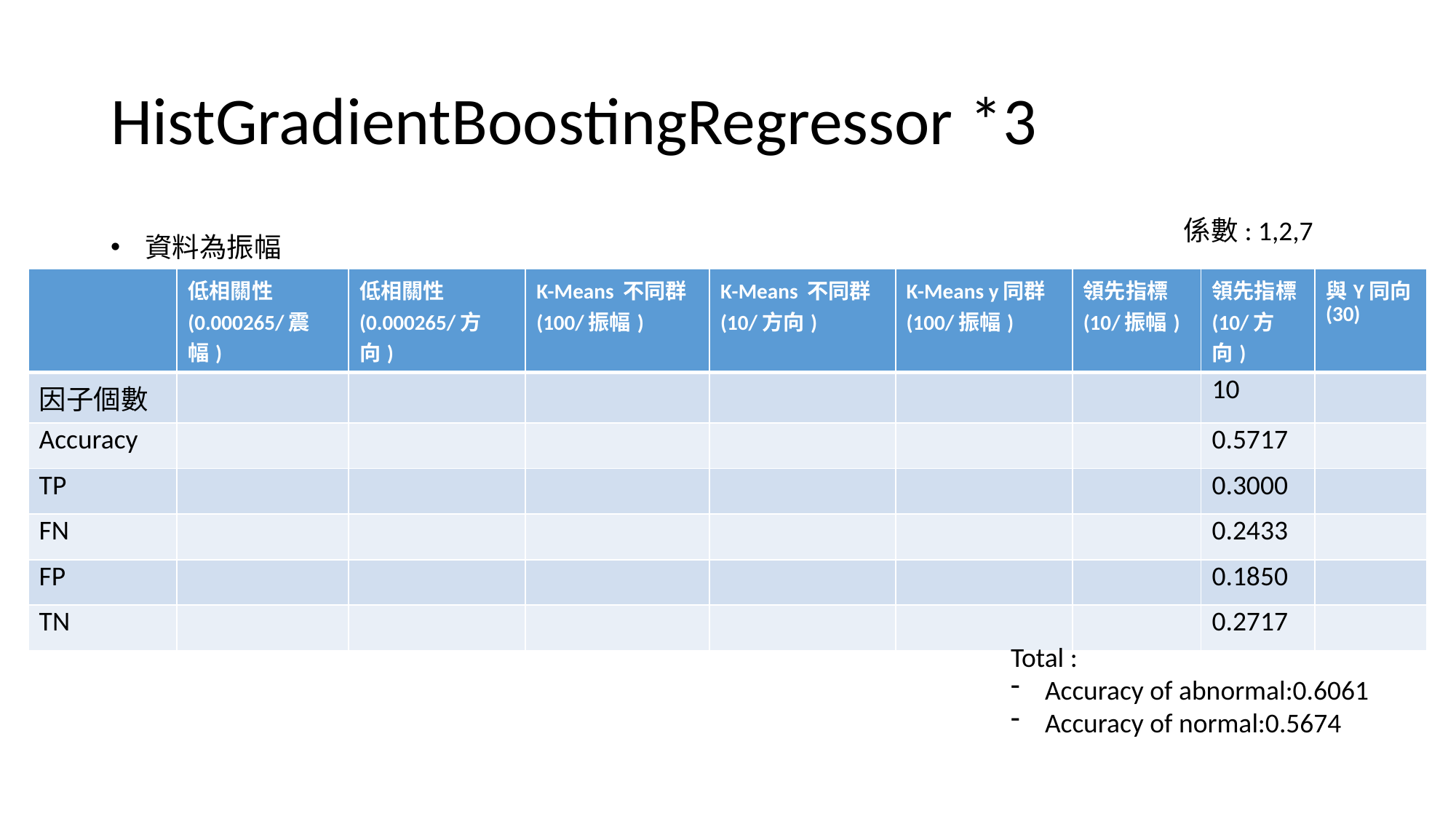

# HistGradientBoostingRegressor *3
係數: 1,2,7
資料為振幅
|  | 低相關性(0.000265/震幅) | 低相關性(0.000265/方向) | K-Means 不同群 (100/振幅) | K-Means 不同群 (10/方向) | K-Means y同群 (100/振幅) | 領先指標 (10/振幅) | 領先指標 (10/方向) | 與Y同向 (30) |
| --- | --- | --- | --- | --- | --- | --- | --- | --- |
| 因子個數 |  |  |  |  |  |  | 10 |  |
| Accuracy |  |  |  |  |  |  | 0.5717 |  |
| TP |  |  |  |  |  |  | 0.3000 |  |
| FN |  |  |  |  |  |  | 0.2433 |  |
| FP |  |  |  |  |  |  | 0.1850 |  |
| TN |  |  |  |  |  |  | 0.2717 |  |
Total :
Accuracy of abnormal:0.6061
Accuracy of normal:0.5674